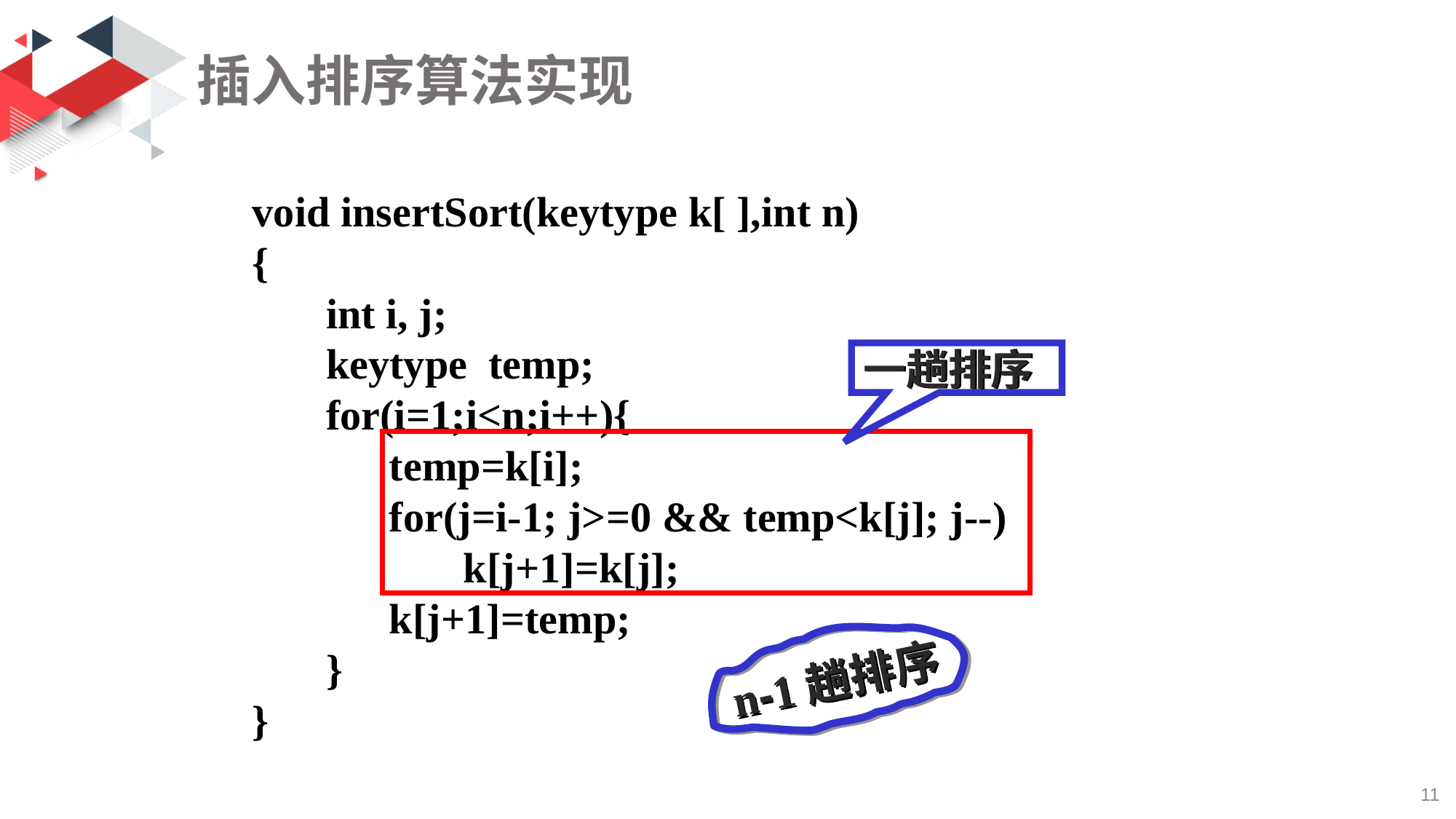

# 插入排序算法实现
void insertSort(keytype k[ ],int n)
{
       int i, j;
       keytype  temp;
       for(i=1;i<n;i++){
             temp=k[i];
             for(j=i-1; j>=0 && temp<k[j]; j--)
                    k[j+1]=k[j];
             k[j+1]=temp;
       }
}
一趟排序

n-1趟排序
11